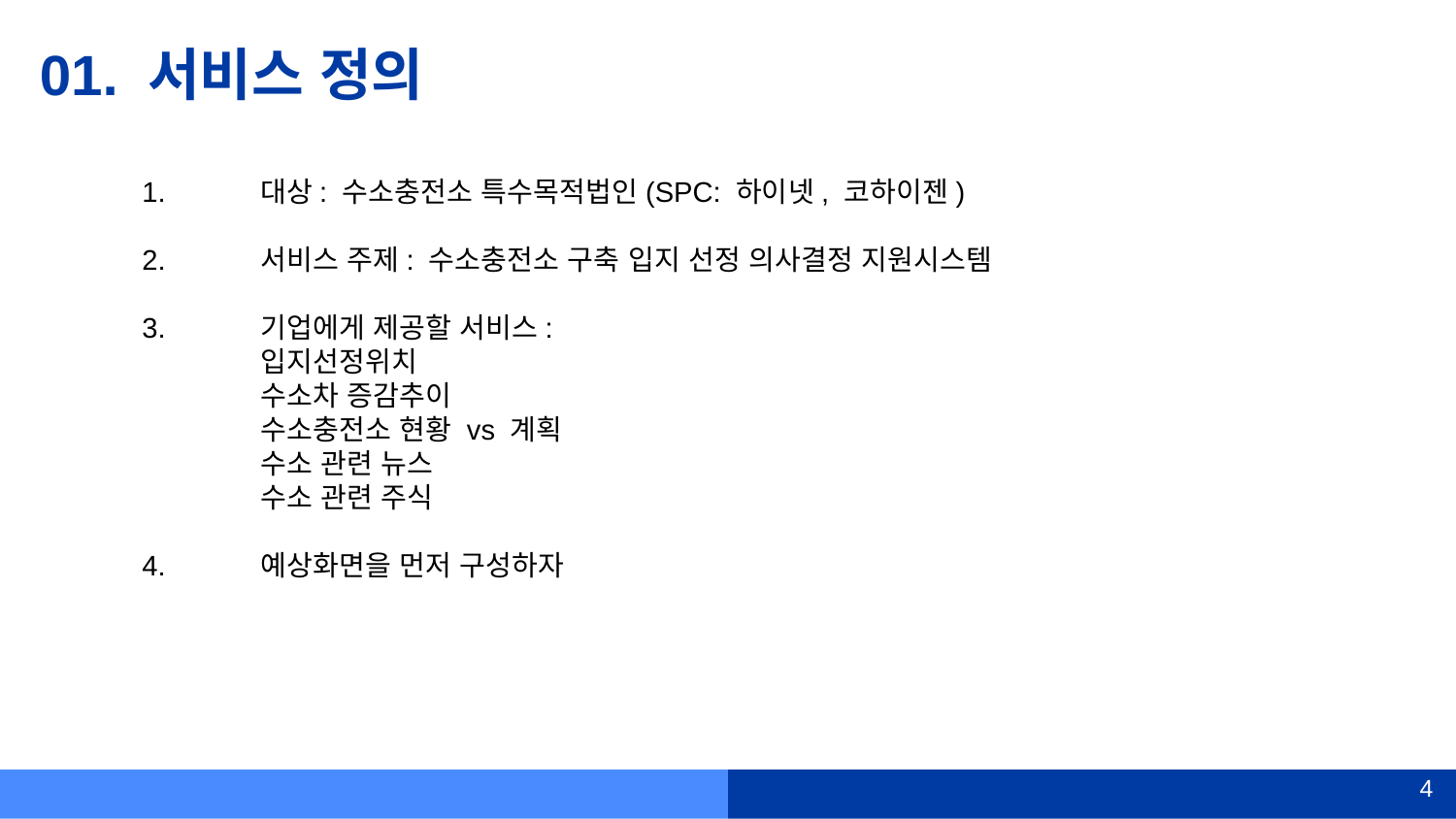

# 01. 서비스 정의
대상: 수소충전소 특수목적법인(SPC: 하이넷, 코하이젠)
서비스 주제: 수소충전소 구축 입지 선정 의사결정 지원시스템
기업에게 제공할 서비스:
입지선정위치
수소차 증감추이
수소충전소 현황 vs 계획
수소 관련 뉴스
수소 관련 주식
예상화면을 먼저 구성하자
4